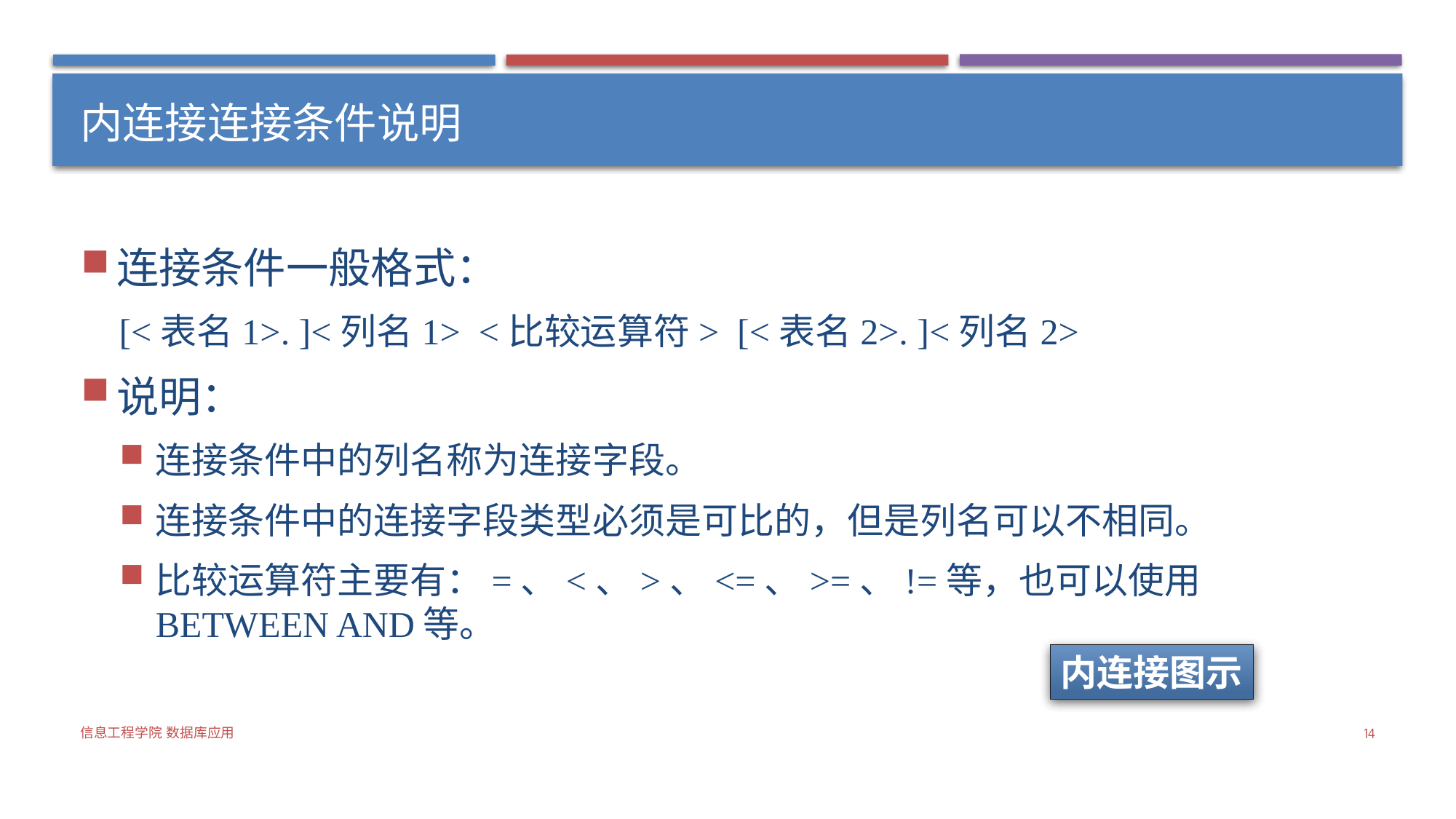

# 内连接连接条件说明
连接条件一般格式：
[<表名1>. ]<列名1>  <比较运算符>  [<表名2>. ]<列名2>
说明：
连接条件中的列名称为连接字段。
连接条件中的连接字段类型必须是可比的，但是列名可以不相同。
比较运算符主要有：=、<、>、<=、>=、!=等，也可以使用BETWEEN AND等。
内连接图示
信息工程学院 数据库应用
14